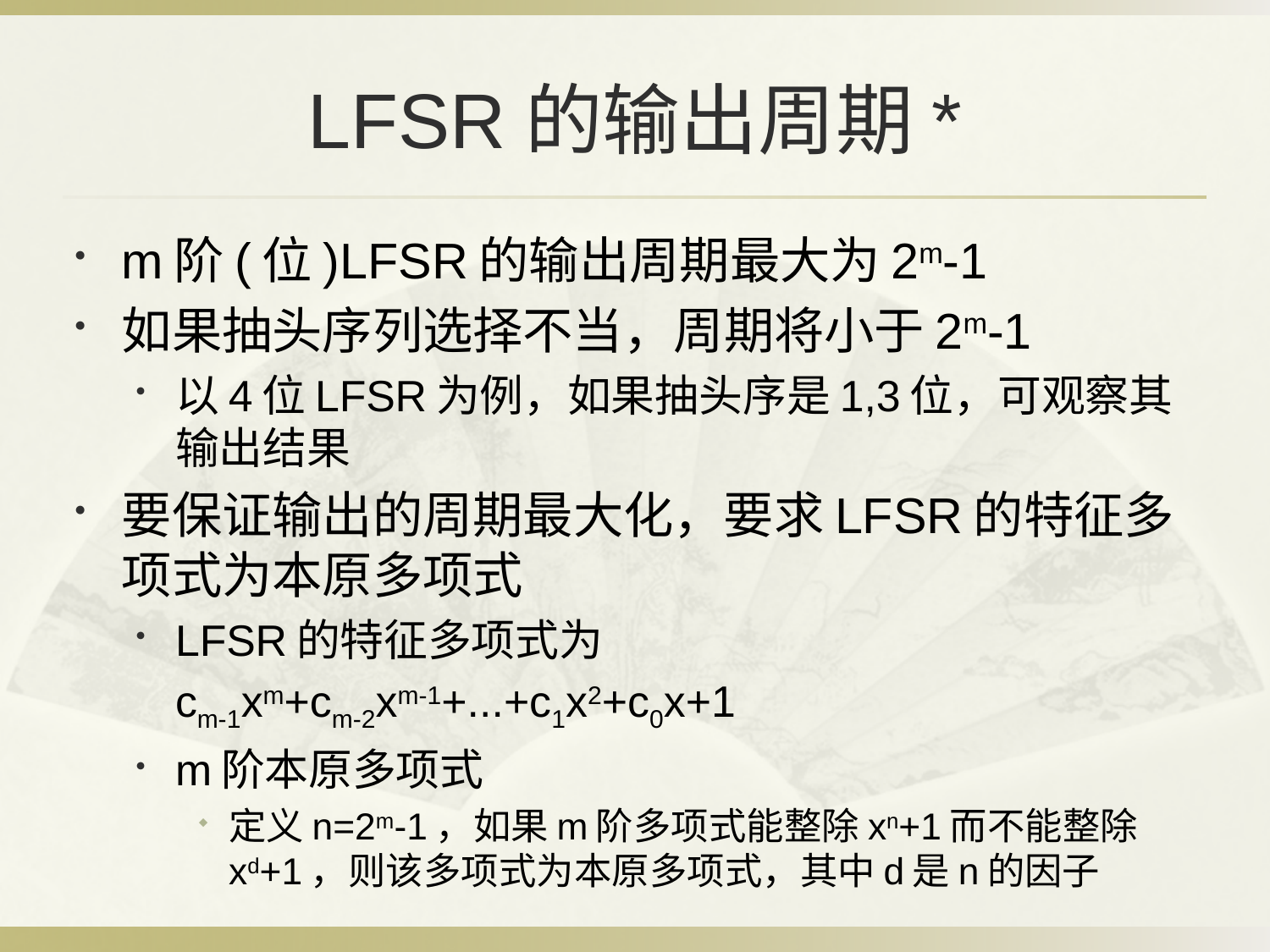

# LFSR的输出周期*
m阶(位)LFSR的输出周期最大为2m-1
如果抽头序列选择不当，周期将小于2m-1
以4位LFSR为例，如果抽头序是1,3位，可观察其输出结果
要保证输出的周期最大化，要求LFSR的特征多项式为本原多项式
LFSR的特征多项式为
			cm-1xm+cm-2xm-1+...+c1x2+c0x+1
m阶本原多项式
定义n=2m-1，如果m阶多项式能整除xn+1而不能整除xd+1，则该多项式为本原多项式，其中d是n的因子